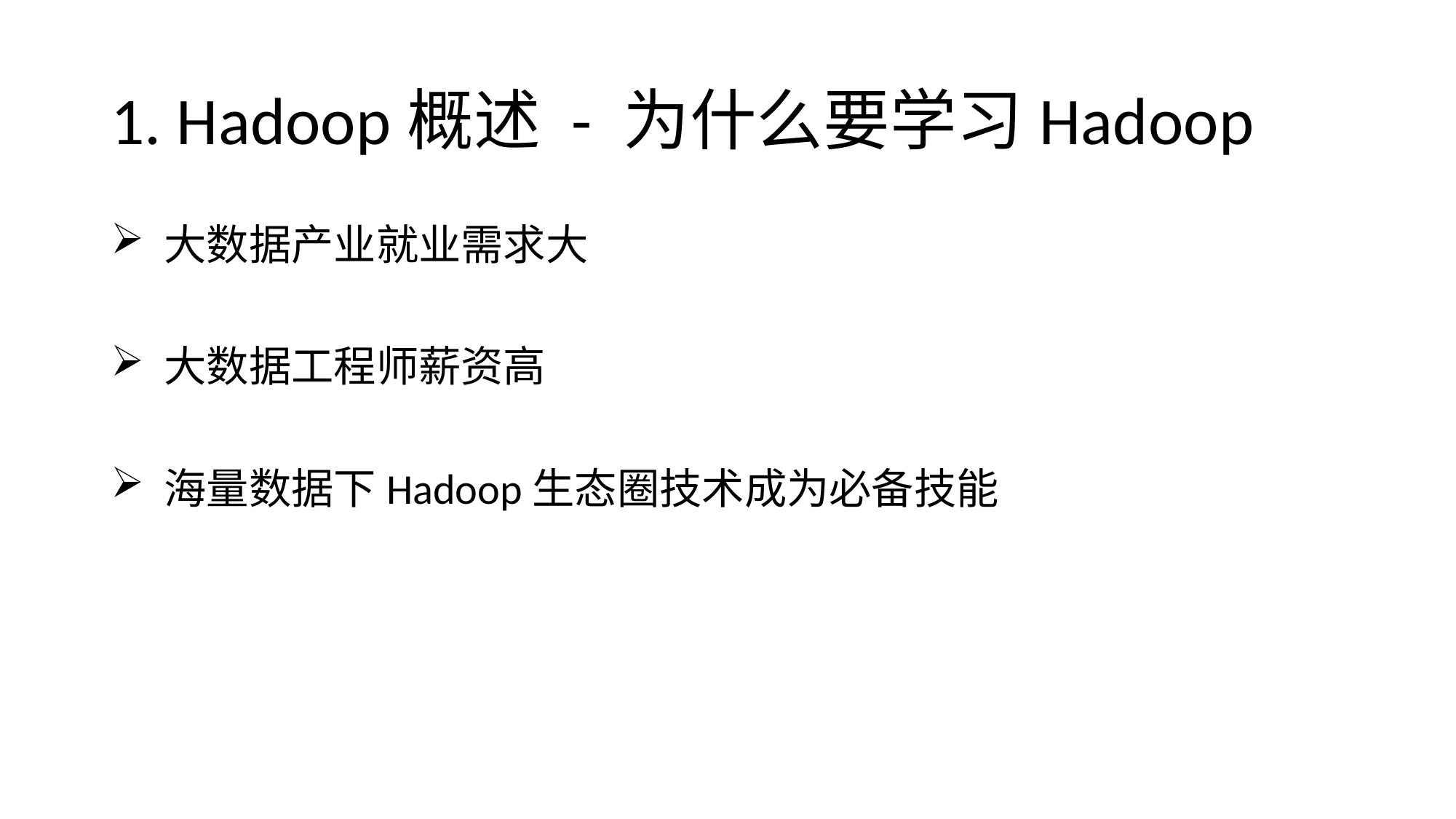

# 1. Hadoop概述 - 为什么要学习Hadoop
 大数据产业就业需求大

 大数据工程师薪资高

 海量数据下Hadoop生态圈技术成为必备技能